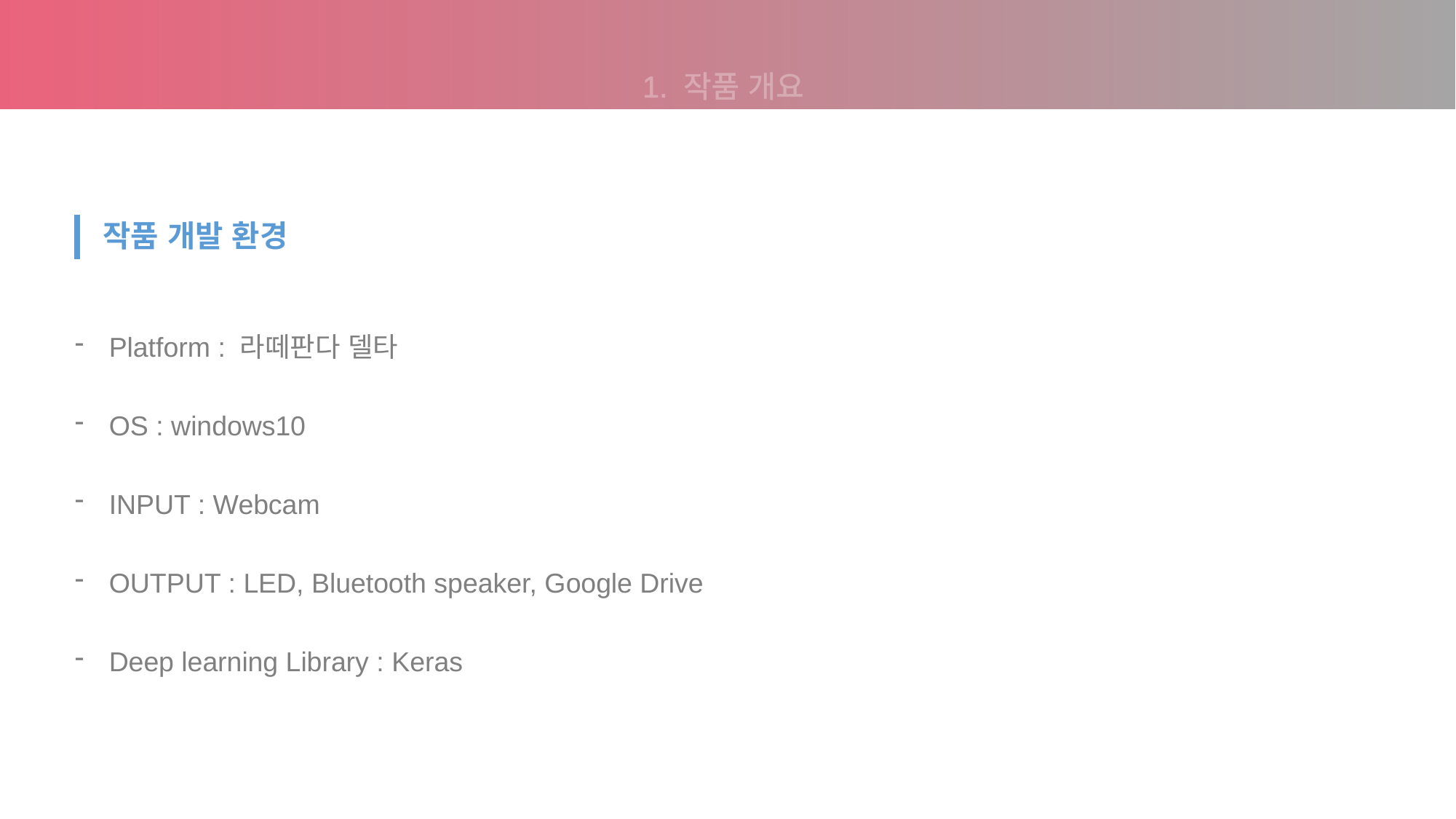

1. 작품 개요
작품 개발 환경
Platform : 라떼판다 델타

OS : windows10

INPUT : Webcam

OUTPUT : LED, Bluetooth speaker, Google Drive

Deep learning Library : Keras